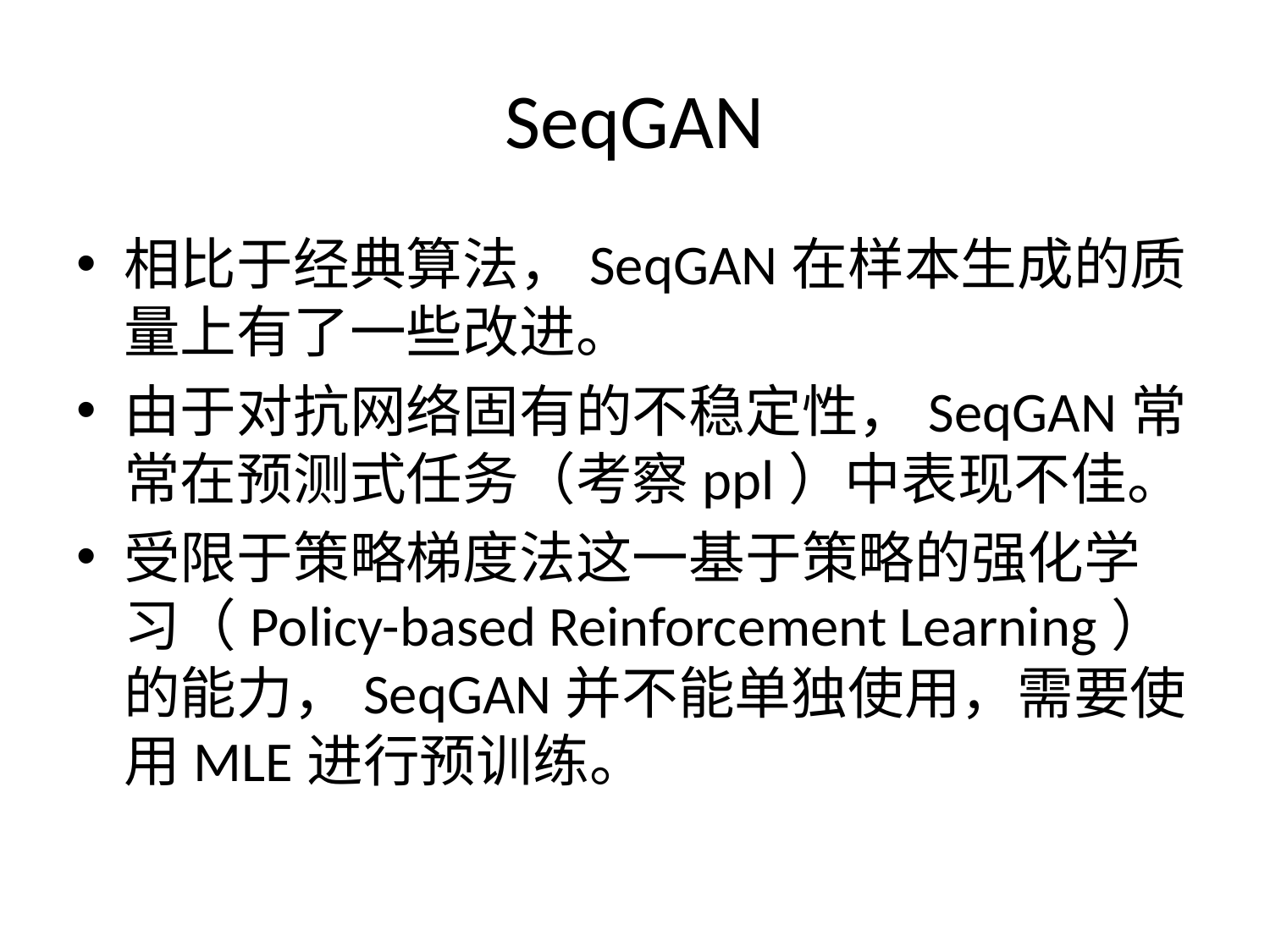

# SeqGAN
相比于经典算法，SeqGAN在样本生成的质量上有了一些改进。
由于对抗网络固有的不稳定性，SeqGAN常常在预测式任务（考察ppl）中表现不佳。
受限于策略梯度法这一基于策略的强化学习（Policy-based Reinforcement Learning）的能力，SeqGAN并不能单独使用，需要使用MLE进行预训练。